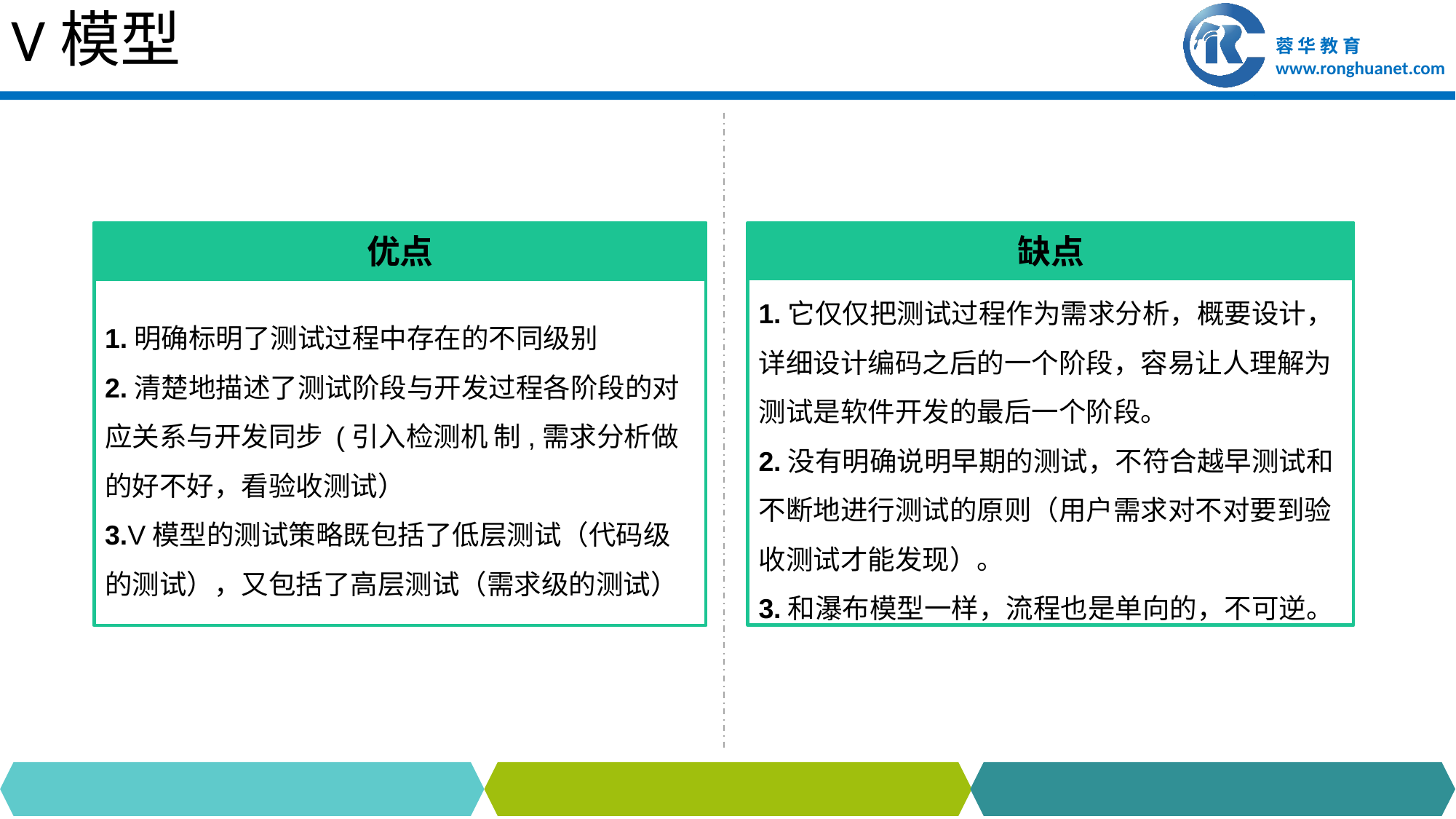

# V模型
优点
缺点
1.它仅仅把测试过程作为需求分析，概要设计，详细设计编码之后的一个阶段，容易让人理解为测试是软件开发的最后一个阶段。
2.没有明确说明早期的测试，不符合越早测试和不断地进行测试的原则（用户需求对不对要到验收测试才能发现）。
3.和瀑布模型一样，流程也是单向的，不可逆。
1.明确标明了测试过程中存在的不同级别
2.清楚地描述了测试阶段与开发过程各阶段的对应关系与开发同步 (引入检测机 制,需求分析做的好不好，看验收测试）
3.V模型的测试策略既包括了低层测试（代码级的测试），又包括了高层测试（需求级的测试）